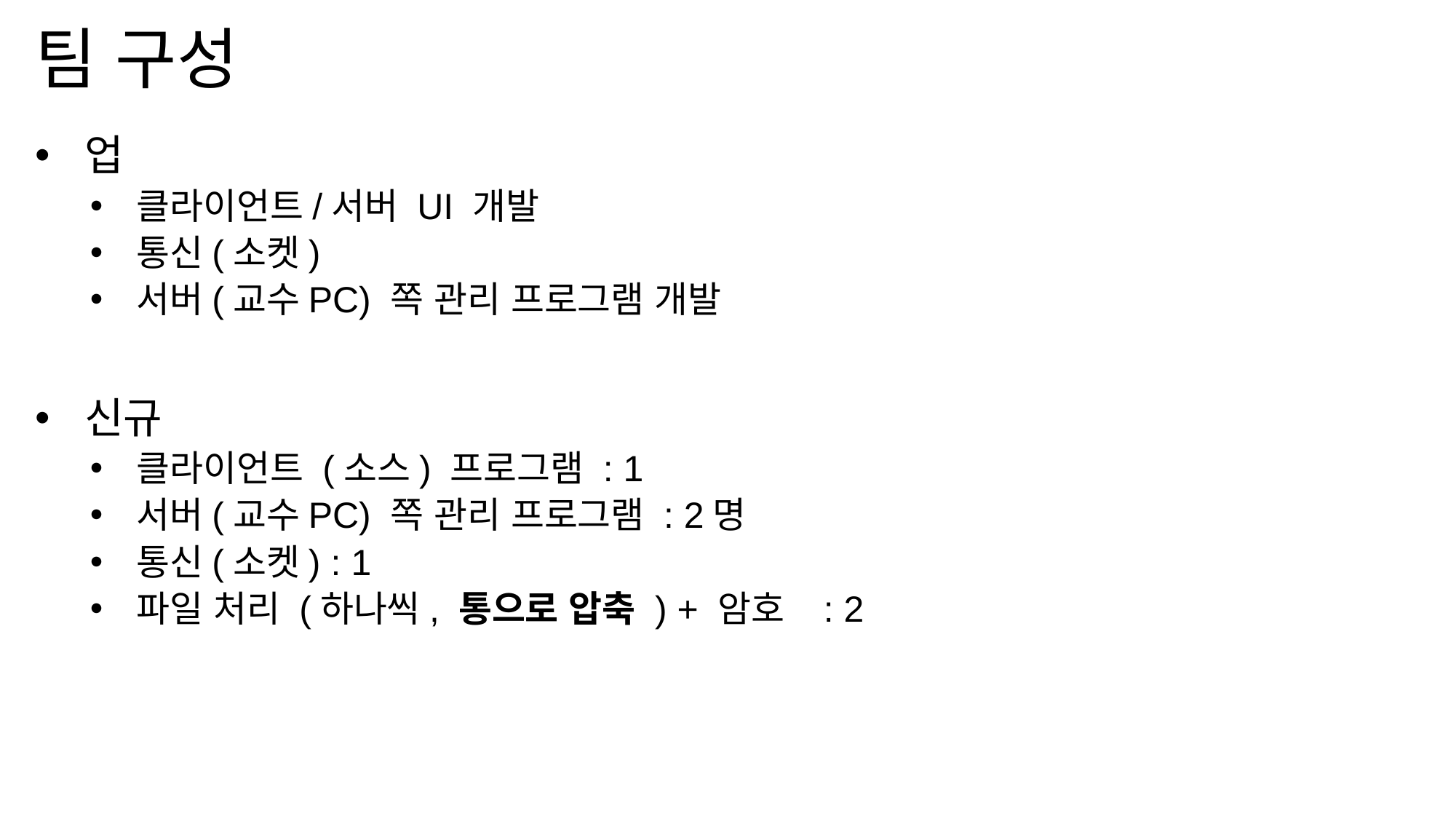

# 팀 구성
 업
 클라이언트/서버 UI 개발
 통신(소켓)
 서버(교수PC) 쪽 관리 프로그램 개발

 신규
 클라이언트 (소스) 프로그램 : 1
 서버(교수PC) 쪽 관리 프로그램 : 2명
 통신(소켓) : 1
 파일 처리 (하나씩, 통으로 압축 ) + 암호   : 2